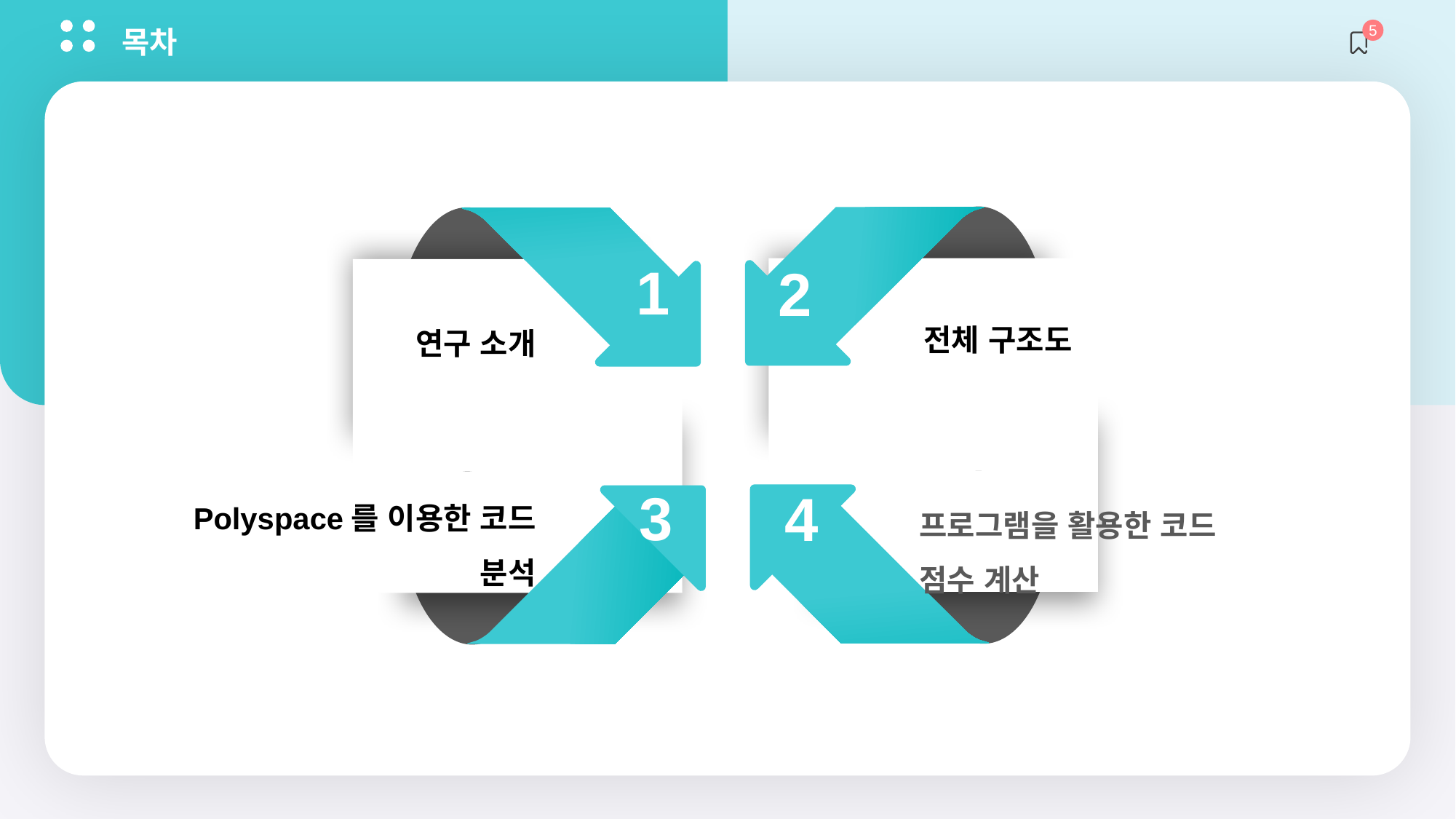

목차

5

1
2
전체 구조도
연구 소개

3
4
Polyspace를 이용한 코드 분석
프로그램을 활용한 코드 점수 계산